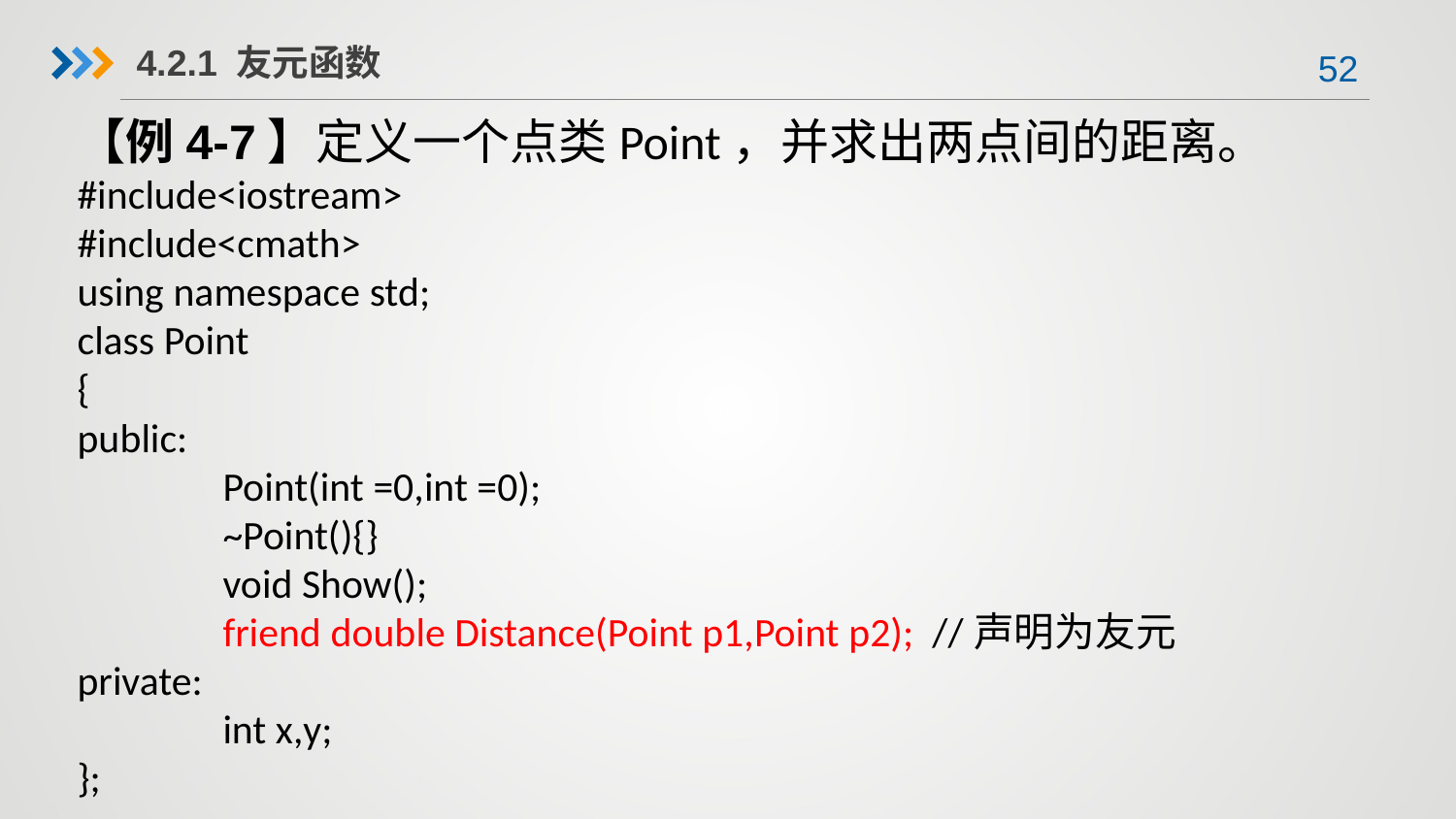

4.2.1 友元函数
【例4-7】定义一个点类Point，并求出两点间的距离。
#include<iostream>
#include<cmath>
using namespace std;
class Point
{
public:
	Point(int =0,int =0);
	~Point(){}
	void Show();
	friend double Distance(Point p1,Point p2);  //声明为友元
private:
	int x,y;
};